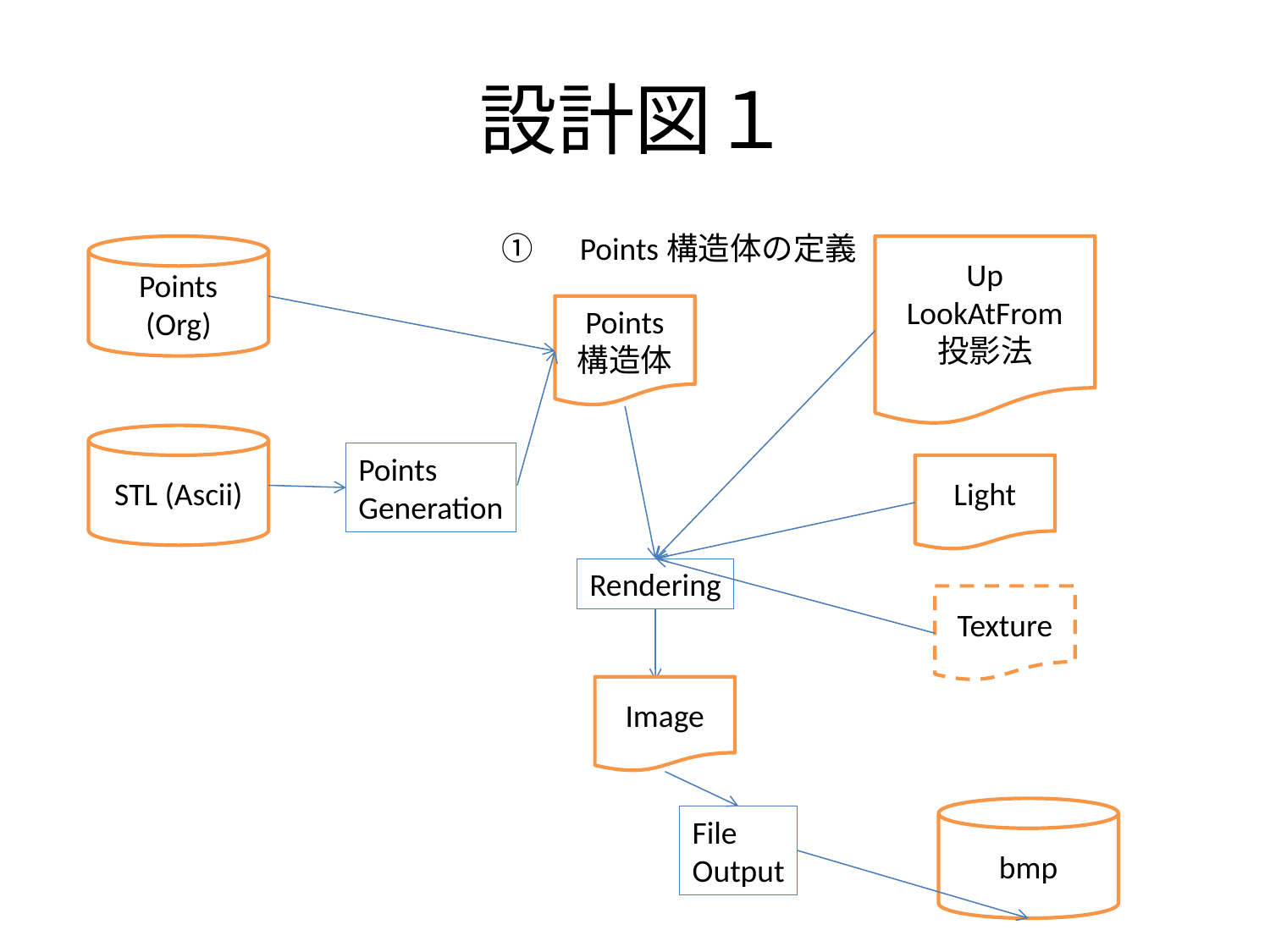

# 設計図１
①　Points構造体の定義
Points
(Org)
Up
LookAtFrom
投影法
Points
構造体
STL (Ascii)
Points
Generation
Light
Rendering
Texture
Image
bmp
File
Output